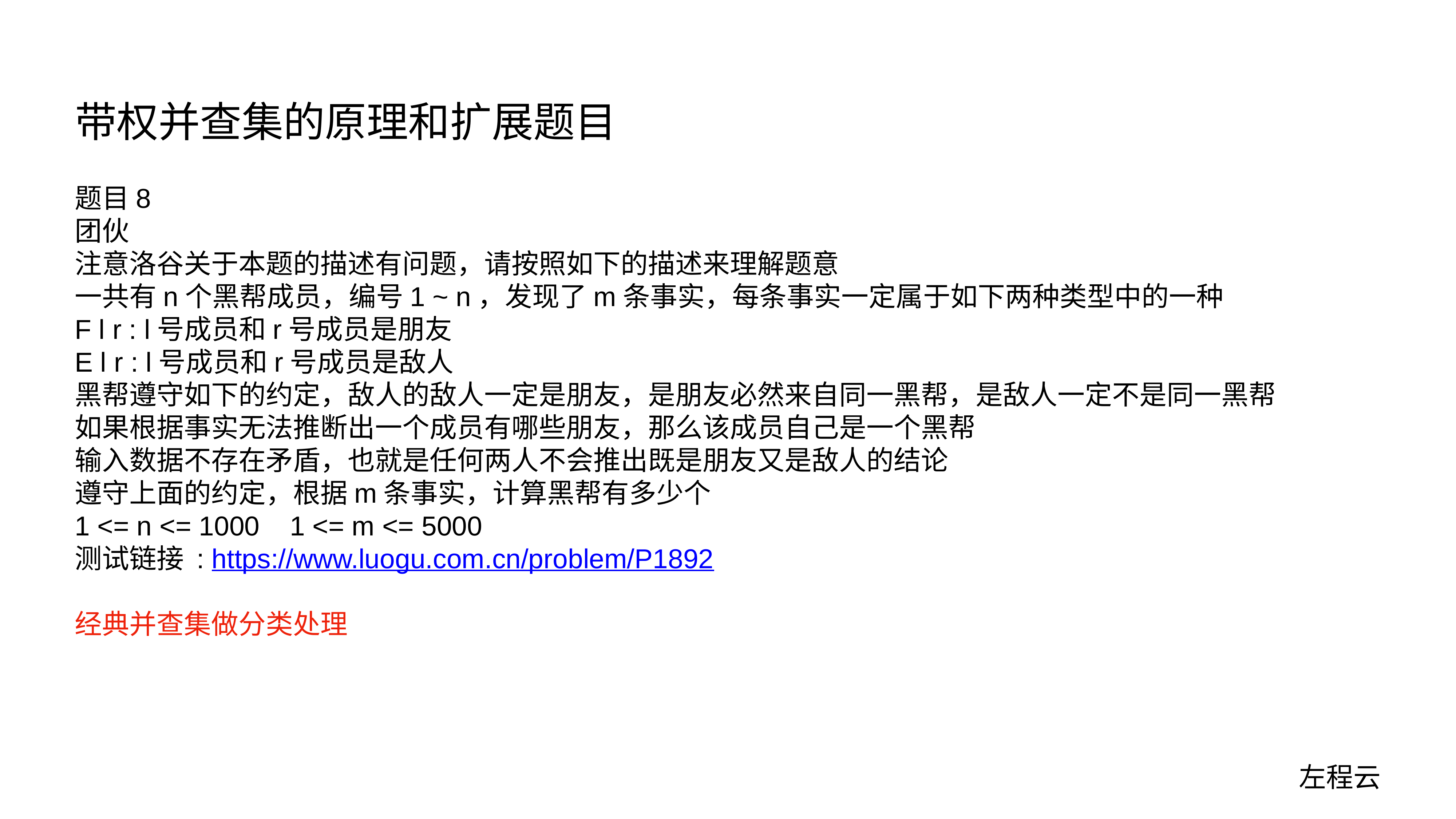

# 带权并查集的原理和扩展题目
题目8
团伙
注意洛谷关于本题的描述有问题，请按照如下的描述来理解题意
一共有n个黑帮成员，编号1 ~ n，发现了m条事实，每条事实一定属于如下两种类型中的一种
F l r : l号成员和r号成员是朋友
E l r : l号成员和r号成员是敌人
黑帮遵守如下的约定，敌人的敌人一定是朋友，是朋友必然来自同一黑帮，是敌人一定不是同一黑帮
如果根据事实无法推断出一个成员有哪些朋友，那么该成员自己是一个黑帮
输入数据不存在矛盾，也就是任何两人不会推出既是朋友又是敌人的结论
遵守上面的约定，根据m条事实，计算黑帮有多少个
1 <= n <= 1000    1 <= m <= 5000
测试链接 : https://www.luogu.com.cn/problem/P1892

经典并查集做分类处理
左程云